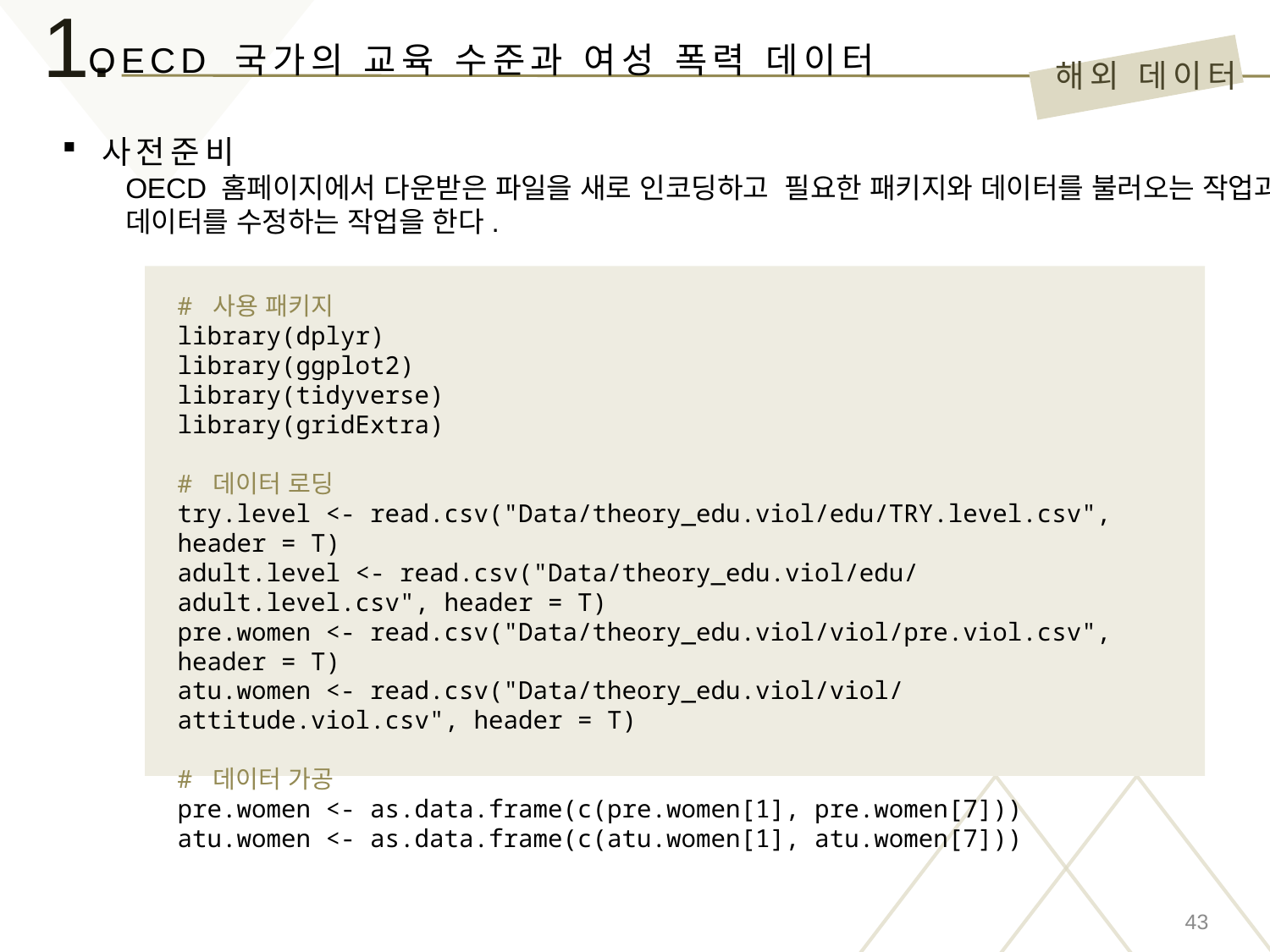

1.
OECD 국가의 교육 수준과 여성 폭력 데이터
해외 데이터

사전준비
OECD 홈페이지에서 다운받은 파일을 새로 인코딩하고  필요한 패키지와 데이터를 불러오는 작업과
데이터를 수정하는 작업을 한다.

# 사용 패키지
library(dplyr)
library(ggplot2)
library(tidyverse)
library(gridExtra)

# 데이터 로딩
try.level <- read.csv("Data/theory_edu.viol/edu/TRY.level.csv", header = T)
adult.level <- read.csv("Data/theory_edu.viol/edu/adult.level.csv", header = T)
pre.women <- read.csv("Data/theory_edu.viol/viol/pre.viol.csv", header = T)
atu.women <- read.csv("Data/theory_edu.viol/viol/attitude.viol.csv", header = T)

# 데이터 가공
pre.women <- as.data.frame(c(pre.women[1], pre.women[7]))
atu.women <- as.data.frame(c(atu.women[1], atu.women[7]))
43